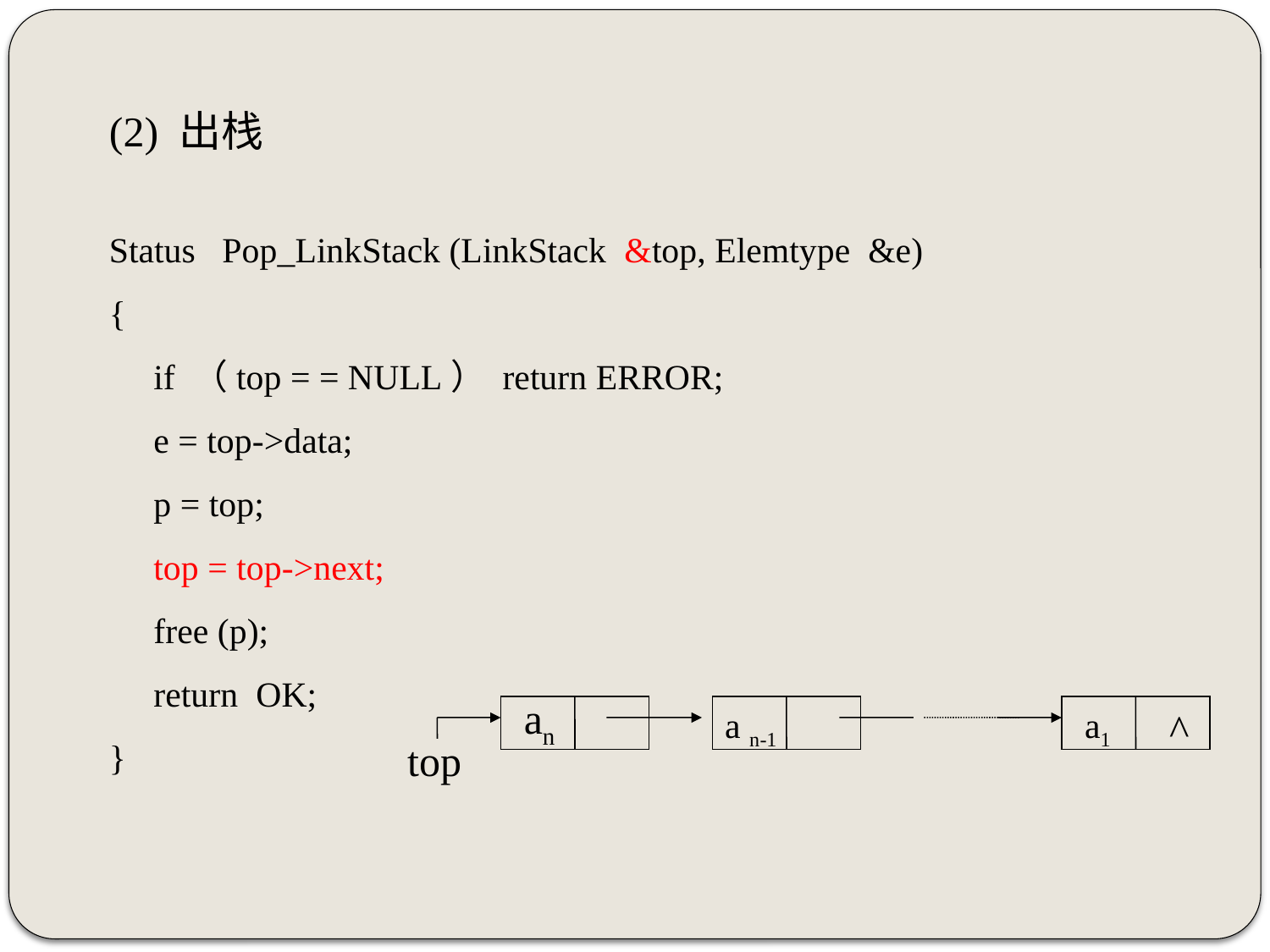

(2) 出栈

Status   Pop_LinkStack (LinkStack  &top, Elemtype  &e)
{
     if （top = = NULL） return ERROR;
     e = top->data;
     p = top;
     top = top->next;
     free (p);
     return  OK;
}
an

a n-1

a1

^

top